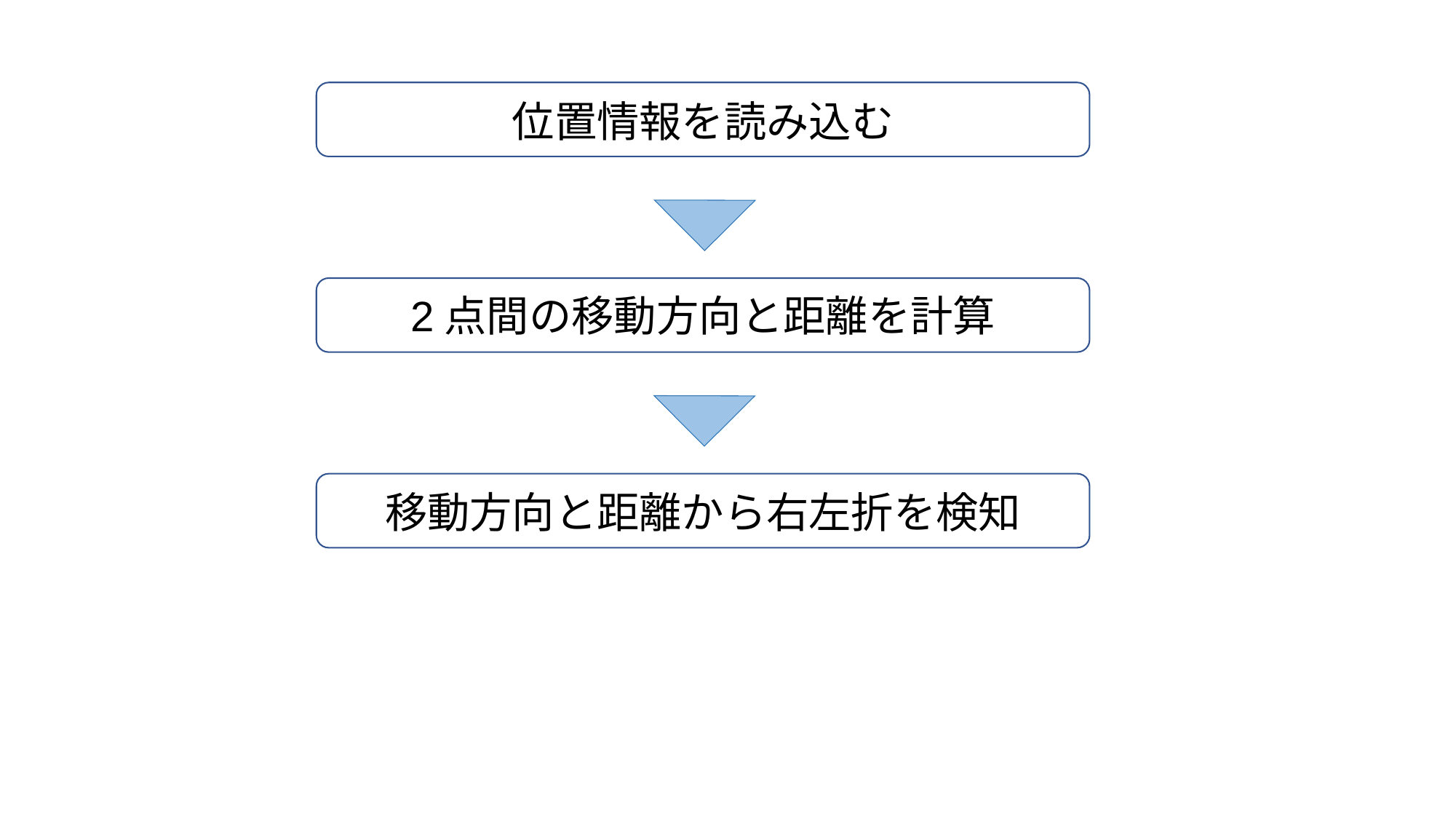

位置情報を読み込む

2点間の移動方向と距離を計算

移動方向と距離から右左折を検知